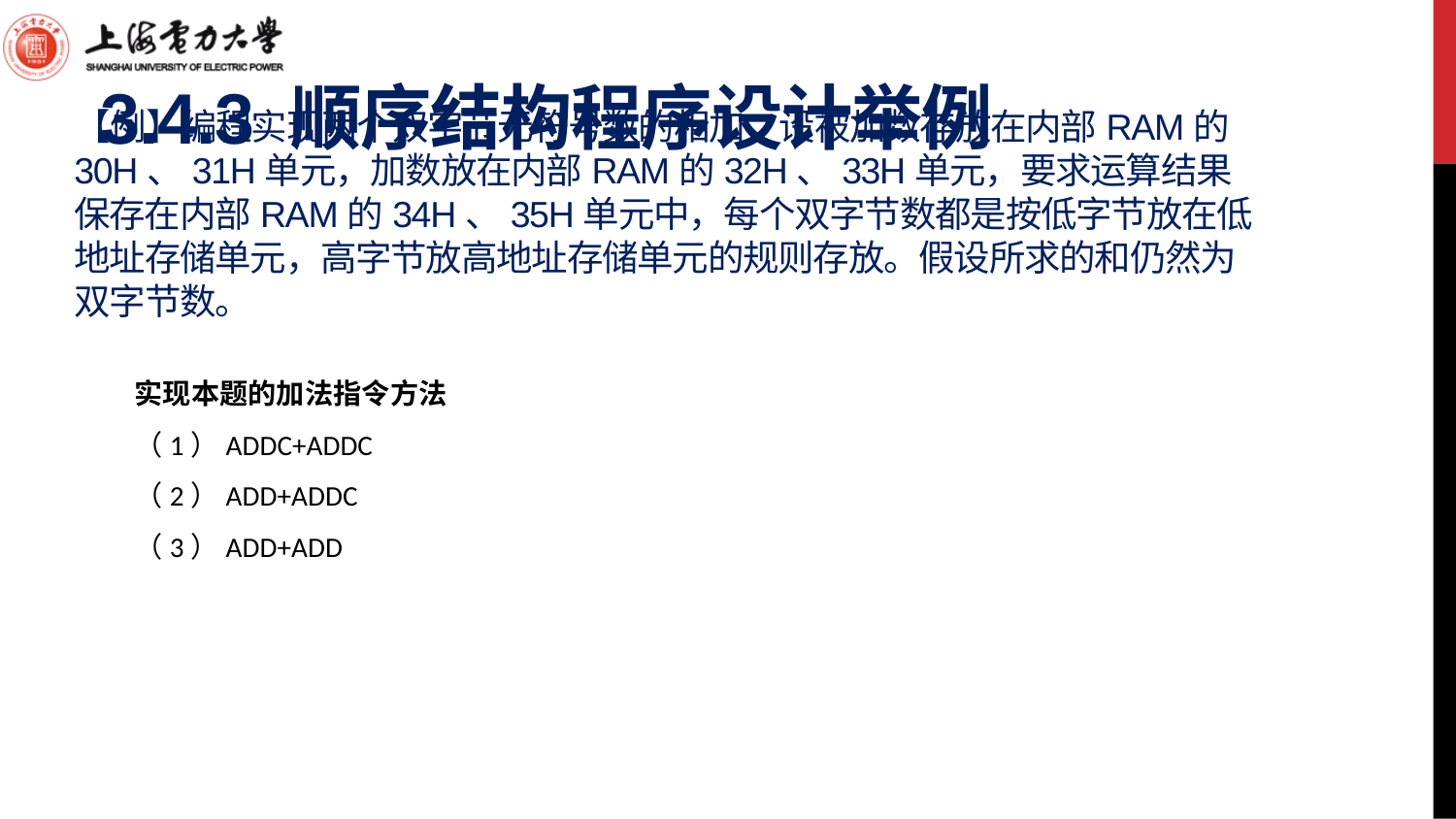

3.4.3 顺序结构程序设计举例
# 【例】编程实现两个双字节无符号数的相加，设被加数存放在内部RAM的30H、31H单元，加数放在内部RAM的32H、33H单元，要求运算结果保存在内部RAM的34H、35H单元中，每个双字节数都是按低字节放在低地址存储单元，高字节放高地址存储单元的规则存放。假设所求的和仍然为双字节数。
实现本题的加法指令方法
（1）ADDC+ADDC
（2）ADD+ADDC
（3）ADD+ADD